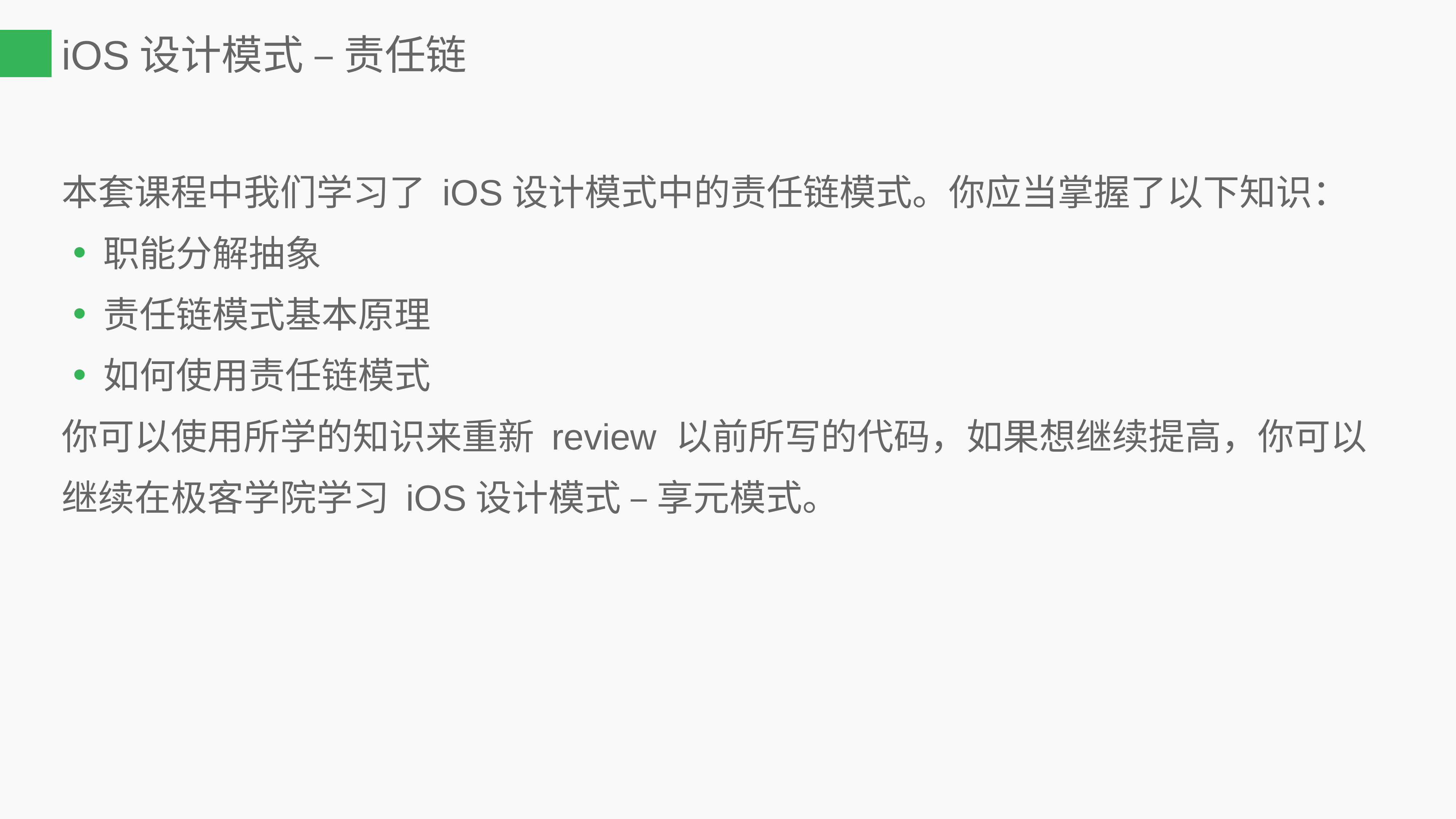

iOS设计模式 – 责任链
本套课程中我们学习了 iOS设计模式中的责任链模式。你应当掌握了以下知识：
职能分解抽象
责任链模式基本原理
如何使用责任链模式
你可以使用所学的知识来重新 review 以前所写的代码，如果想继续提高，你可以继续在极客学院学习 iOS设计模式 – 享元模式。